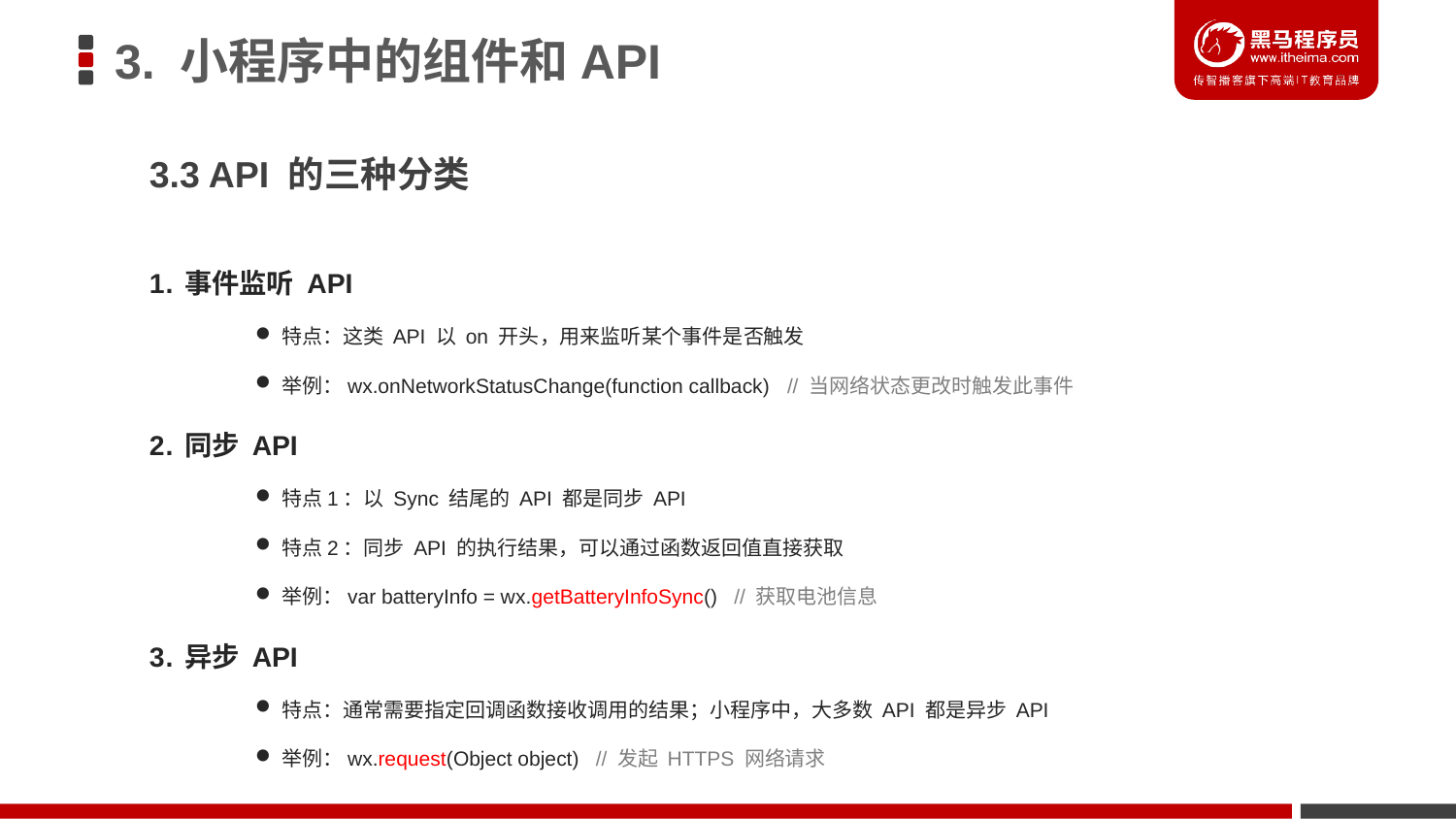

# 3. 小程序中的组件和API
3.3 API 的三种分类
事件监听 API
特点：这类 API 以 on 开头，用来监听某个事件是否触发
举例：wx.onNetworkStatusChange(function callback)   // 当网络状态更改时触发此事件
同步 API
特点1：以 Sync 结尾的 API 都是同步 API
特点2：同步 API 的执行结果，可以通过函数返回值直接获取
举例：var batteryInfo = wx.getBatteryInfoSync()   // 获取电池信息
异步 API
特点：通常需要指定回调函数接收调用的结果；小程序中，大多数 API 都是异步 API
举例：wx.request(Object object)   // 发起 HTTPS 网络请求